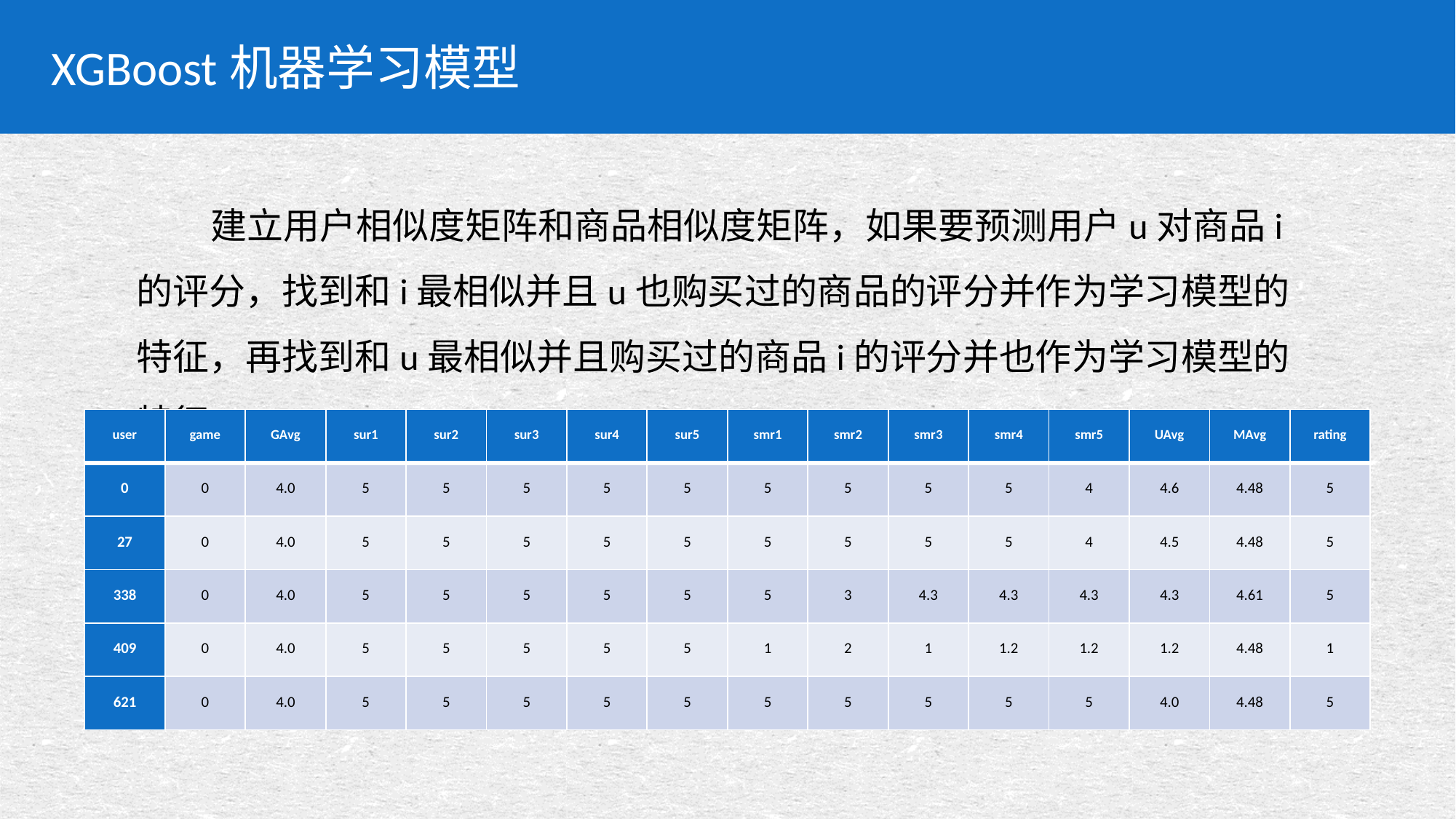

XGBoost机器学习模型
        建立用户相似度矩阵和商品相似度矩阵，如果要预测用户u对商品i的评分，找到和i最相似并且u也购买过的商品的评分并作为学习模型的特征，再找到和u最相似并且购买过的商品i的评分并也作为学习模型的特征。
| user | game | GAvg | sur1 | sur2 | sur3 | sur4 | sur5 | smr1 | smr2 | smr3 | smr4 | smr5 | UAvg | MAvg | rating |
| --- | --- | --- | --- | --- | --- | --- | --- | --- | --- | --- | --- | --- | --- | --- | --- |
| 0 | 0 | 4.0 | 5 | 5 | 5 | 5 | 5 | 5 | 5 | 5 | 5 | 4 | 4.6 | 4.48 | 5 |
| 27 | 0 | 4.0 | 5 | 5 | 5 | 5 | 5 | 5 | 5 | 5 | 5 | 4 | 4.5 | 4.48 | 5 |
| 338 | 0 | 4.0 | 5 | 5 | 5 | 5 | 5 | 5 | 3 | 4.3 | 4.3 | 4.3 | 4.3 | 4.61 | 5 |
| 409 | 0 | 4.0 | 5 | 5 | 5 | 5 | 5 | 1 | 2 | 1 | 1.2 | 1.2 | 1.2 | 4.48 | 1 |
| 621 | 0 | 4.0 | 5 | 5 | 5 | 5 | 5 | 5 | 5 | 5 | 5 | 5 | 4.0 | 4.48 | 5 |